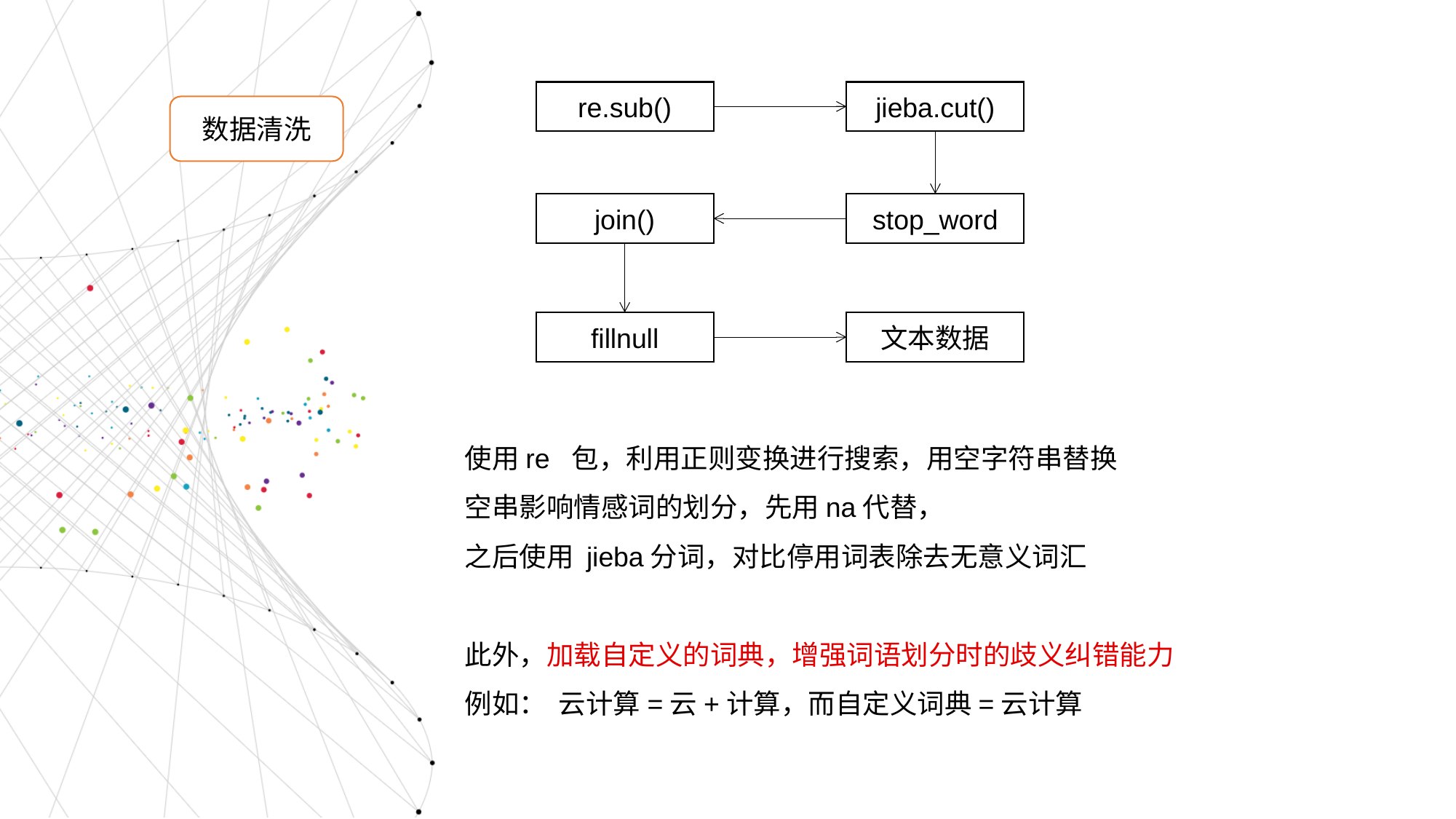

re.sub()
jieba.cut()
数据清洗
join()
stop_word
fillnull
文本数据
使用re  包，利用正则变换进行搜索，用空字符串替换
空串影响情感词的划分，先用na代替，
之后使用 jieba分词，对比停用词表除去无意义词汇

此外，加载自定义的词典，增强词语划分时的歧义纠错能力
例如：  云计算=云+计算，而自定义词典=云计算